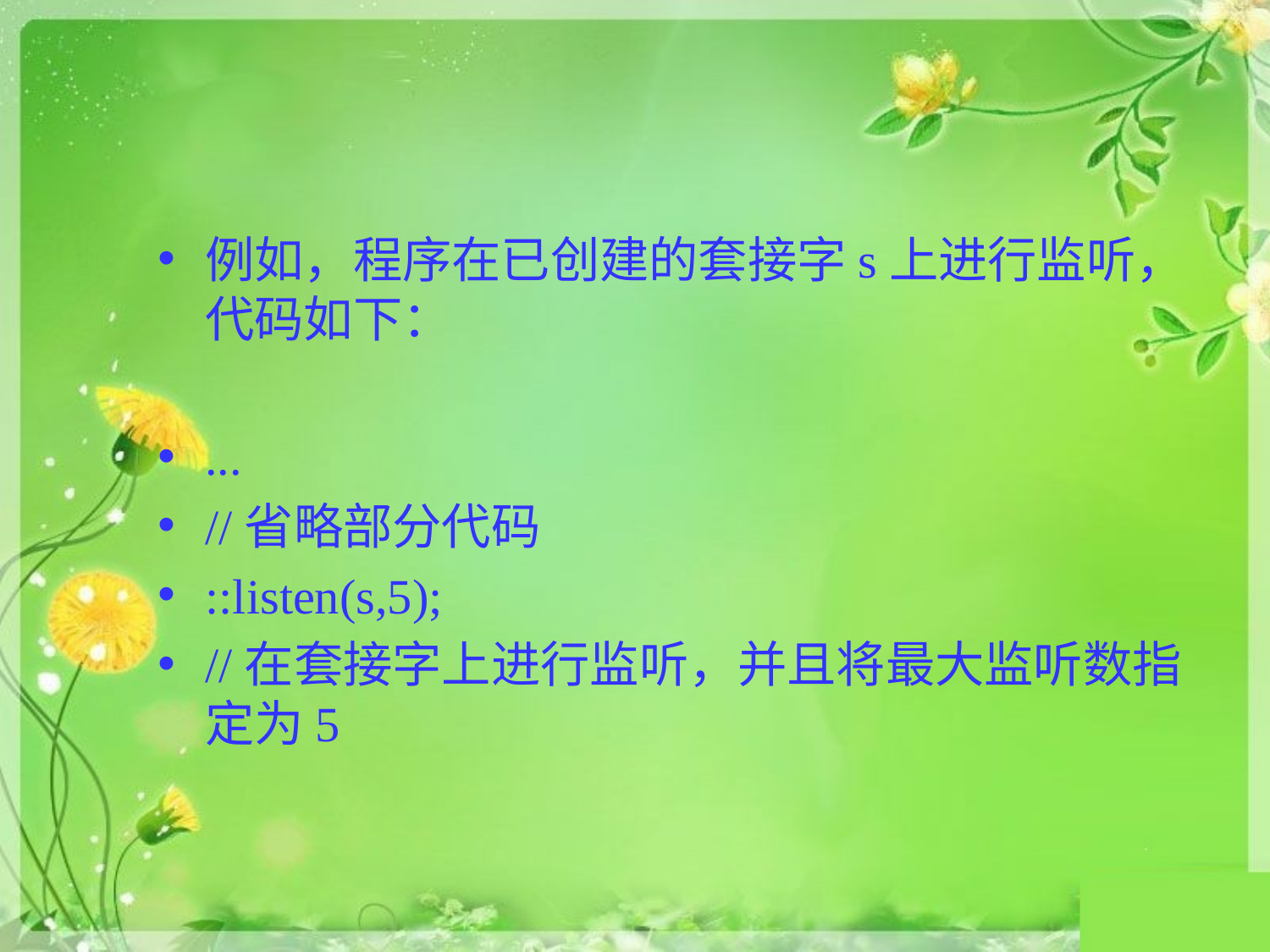

#
例如，程序在已创建的套接字s上进行监听，代码如下：

...
//省略部分代码
::listen(s,5);
//在套接字上进行监听，并且将最大监听数指定为5